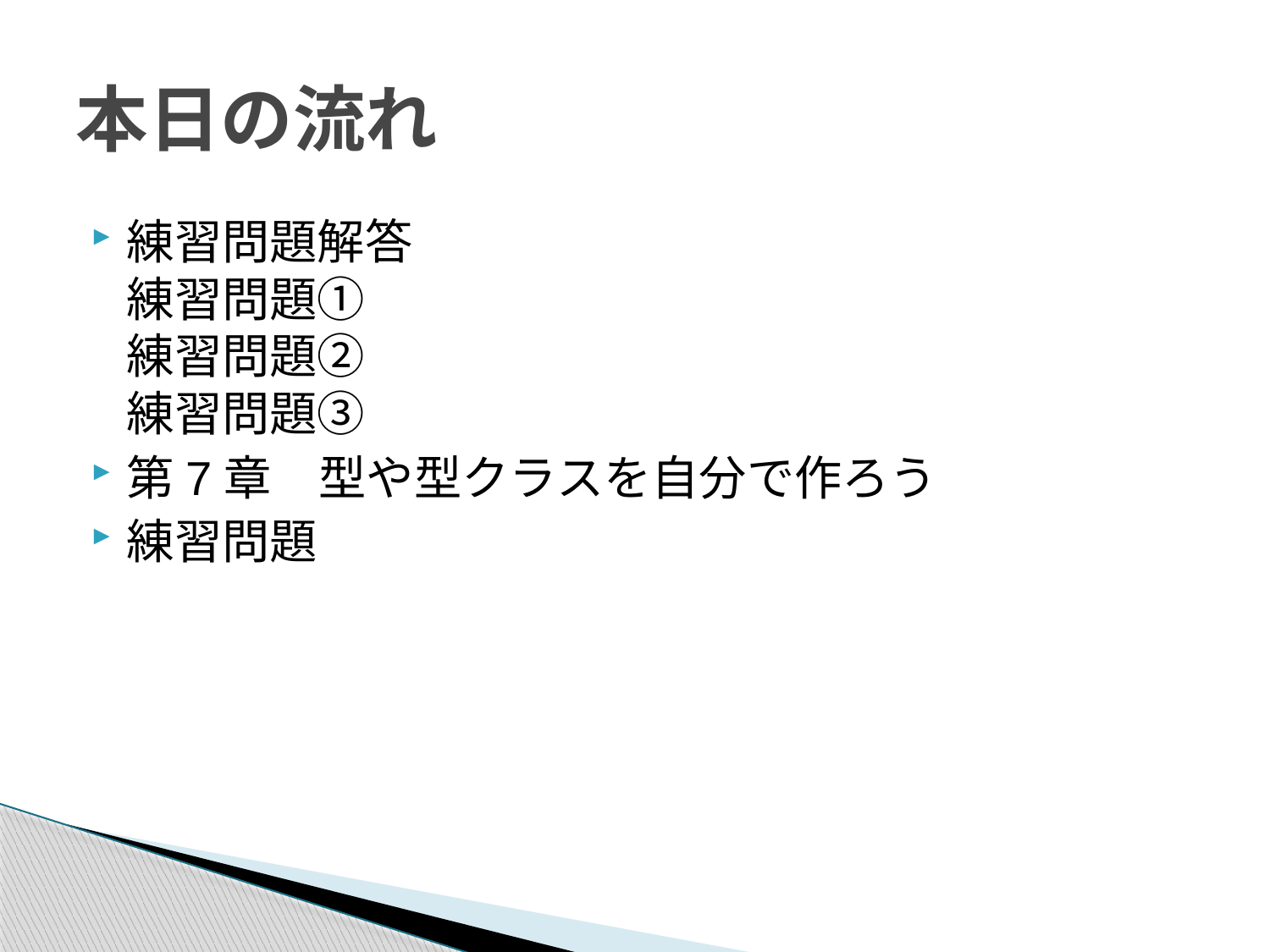

# 本日の流れ
練習問題解答
練習問題①
練習問題②
練習問題③
第7章　型や型クラスを自分で作ろう
練習問題